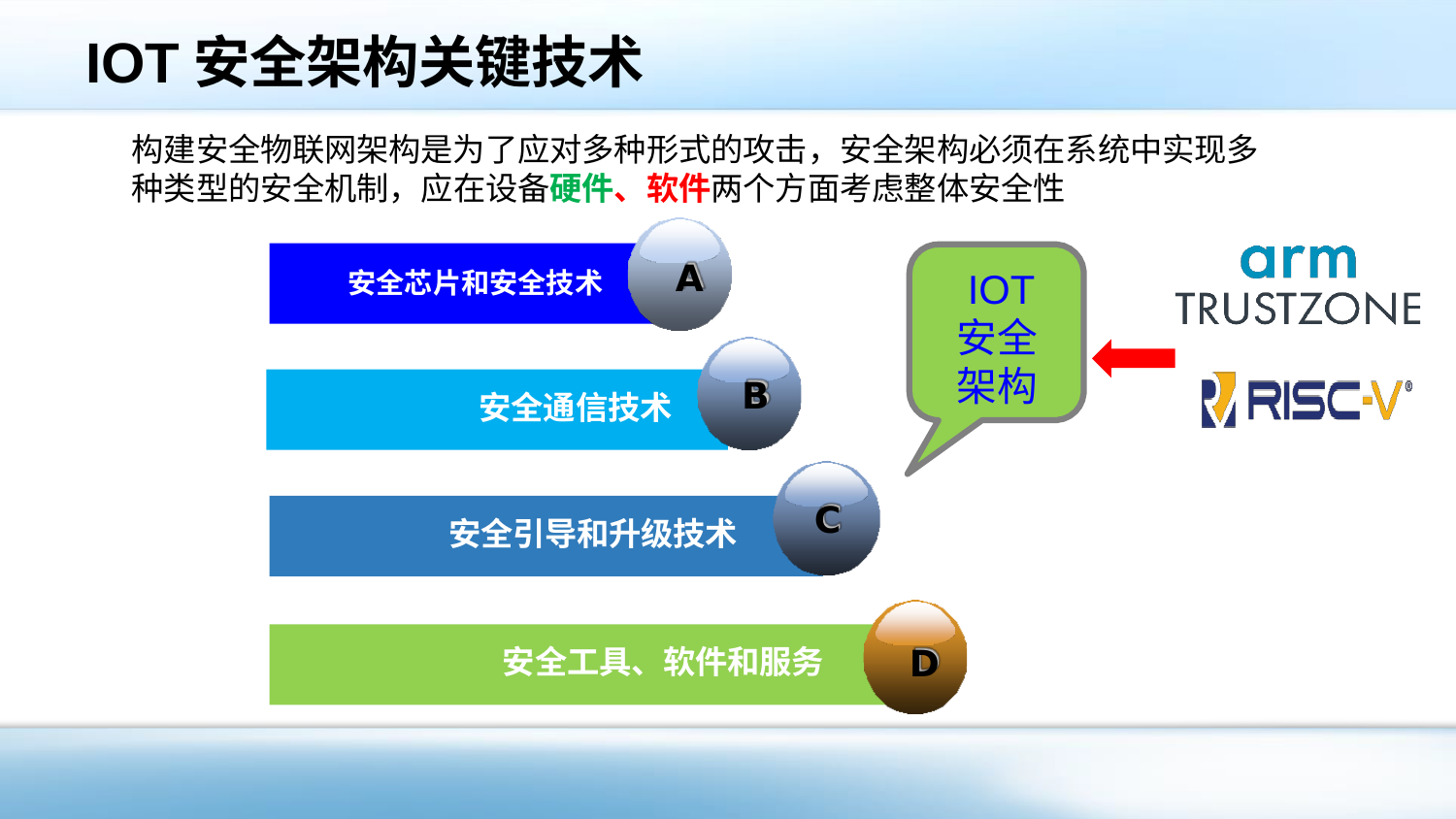

# IOT安全架构关键技术
构建安全物联网架构是为了应对多种形式的攻击，安全架构必须在系统中实现多 种类型的安全机制，应在设备硬件、软件两个方面考虑整体安全性

A
IOT
安全 架构
安全芯片和安全技术

B
安全通信技术

C
安全引导和升级技术

D
安全工具、软件和服务